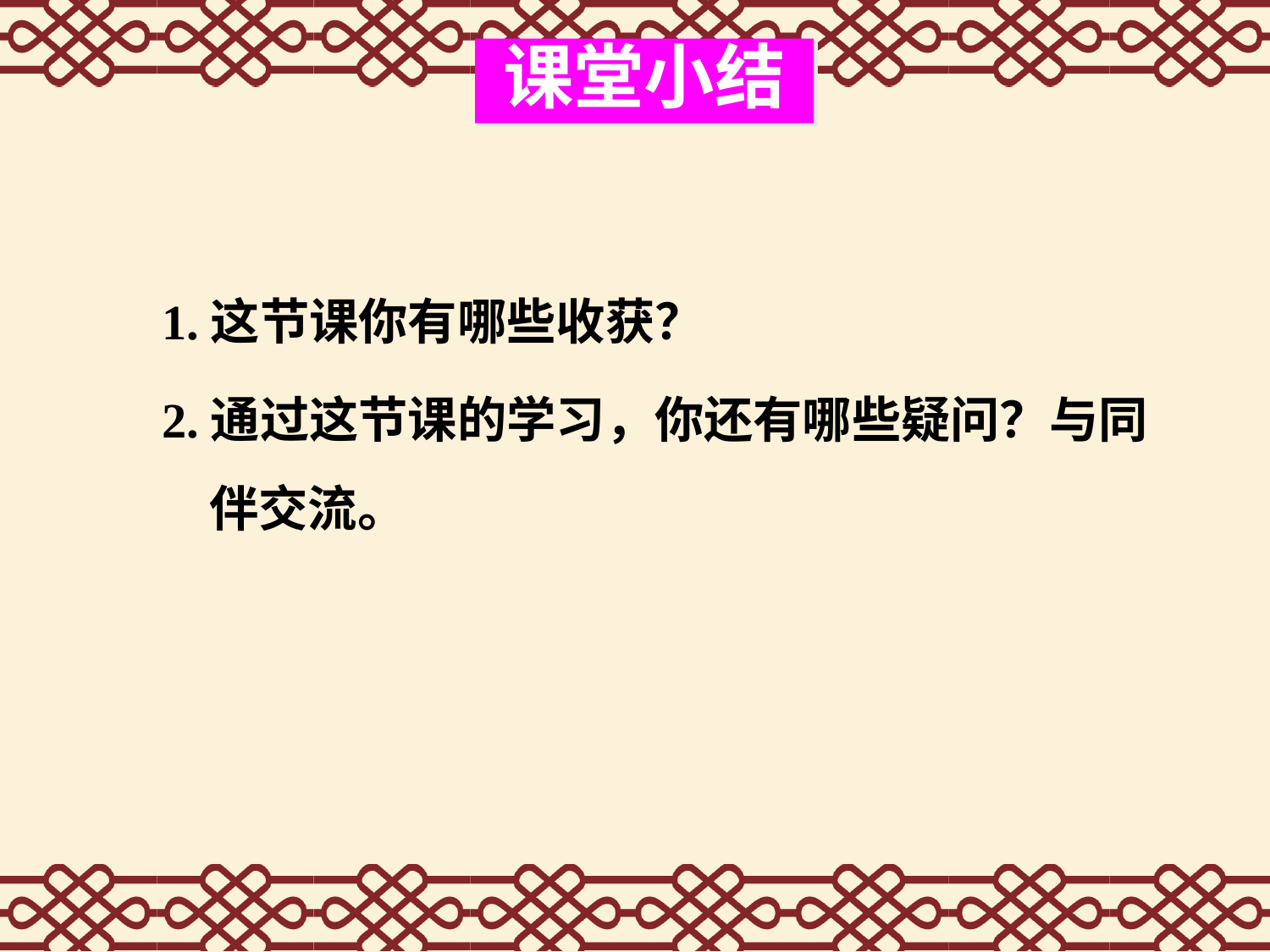

课堂小结
1.这节课你有哪些收获？
2.通过这节课的学习，你还有哪些疑问？与同伴交流。